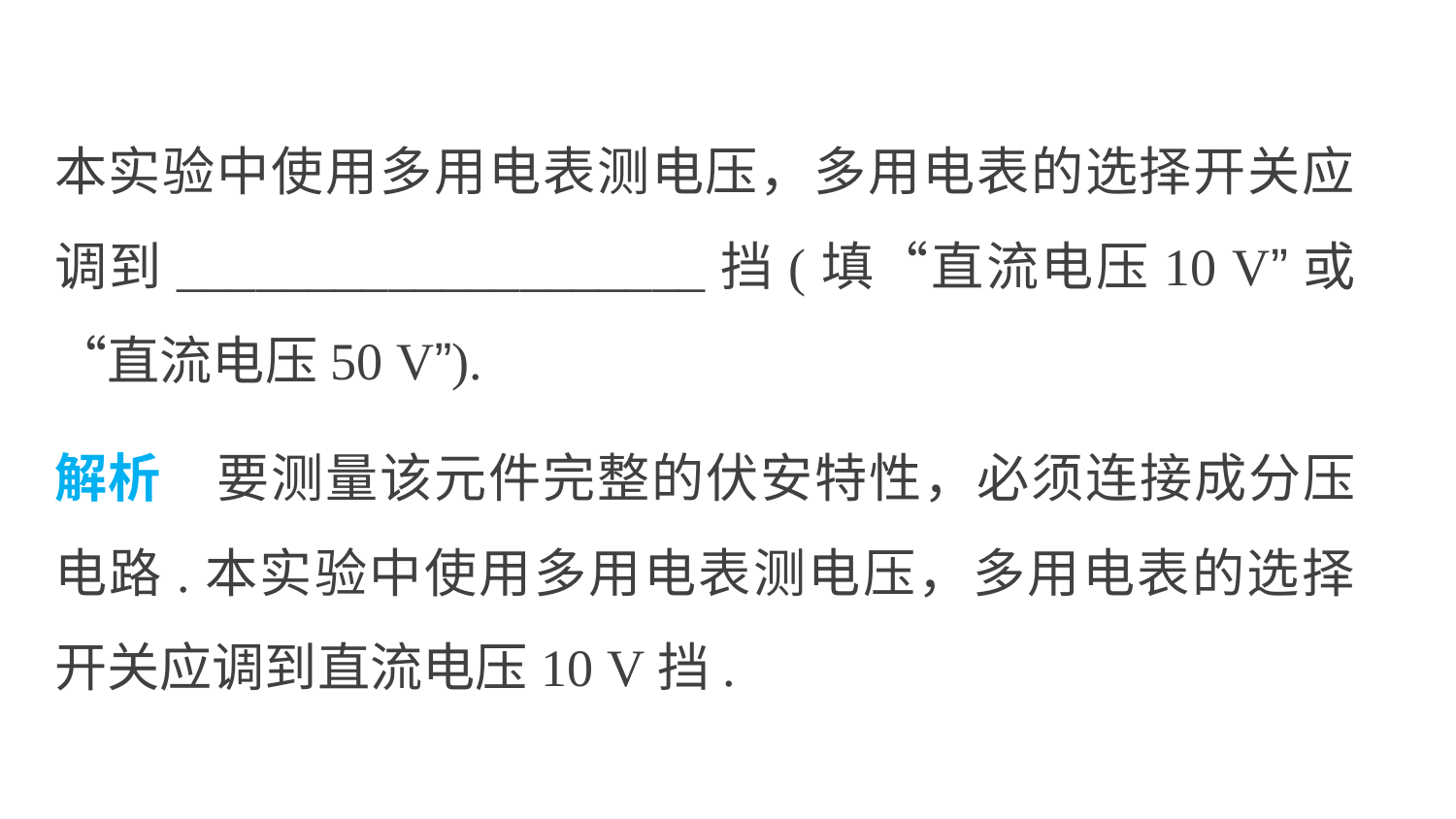

本实验中使用多用电表测电压，多用电表的选择开关应调到____________________挡(填“直流电压10 V”或“直流电压50 V”).
解析　要测量该元件完整的伏安特性，必须连接成分压电路.本实验中使用多用电表测电压，多用电表的选择开关应调到直流电压10 V挡.